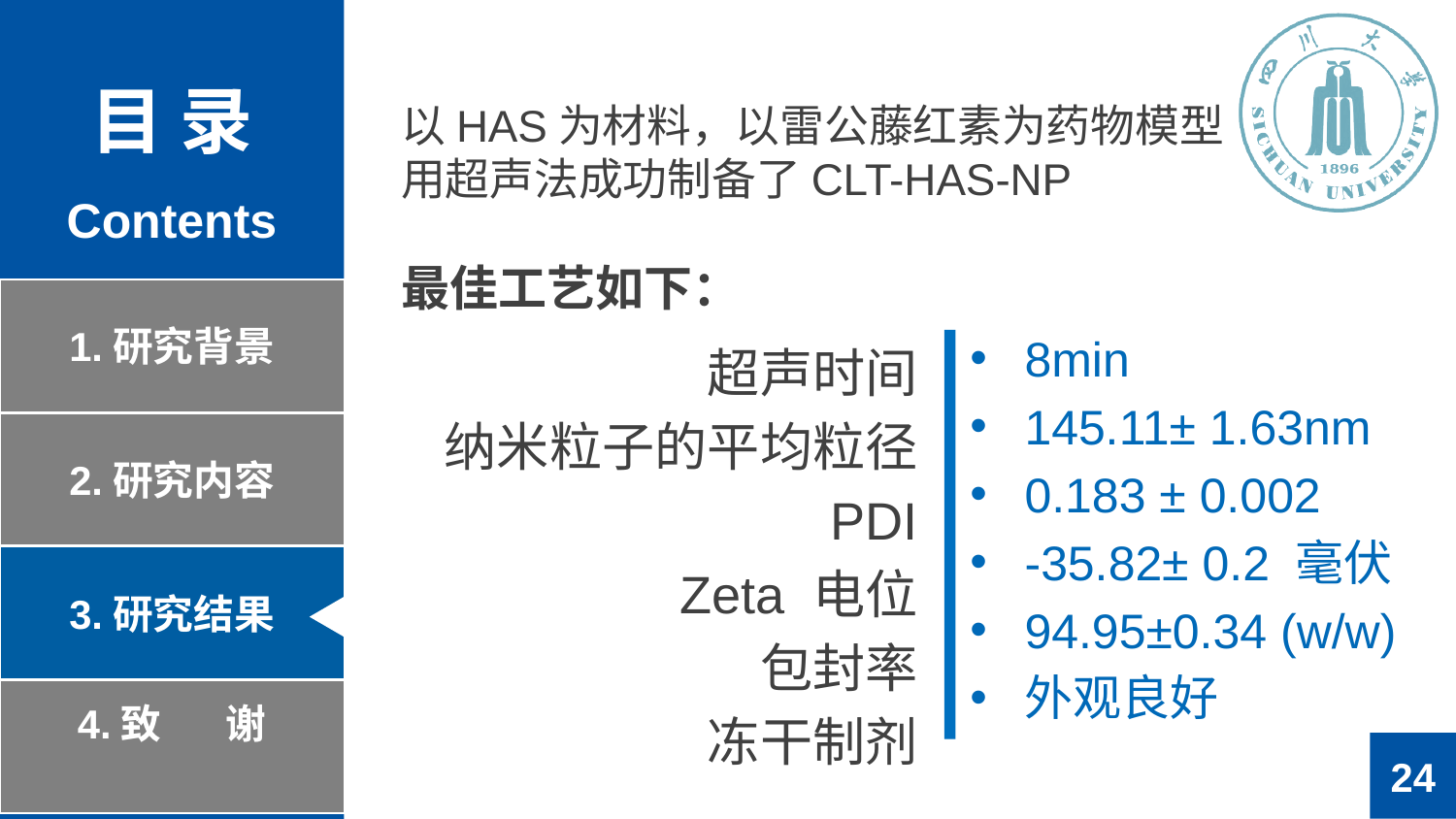

以HAS为材料，以雷公藤红素为药物模型
用超声法成功制备了CLT-HAS-NP

最佳工艺如下：
超声时间
纳米粒子的平均粒径
PDI
Zeta 电位
包封率
冻干制剂

8min
145.11± 1.63nm
0.183 ± 0.002
-35.82± 0.2 毫伏
94.95±0.34 (w/w)
外观良好

24